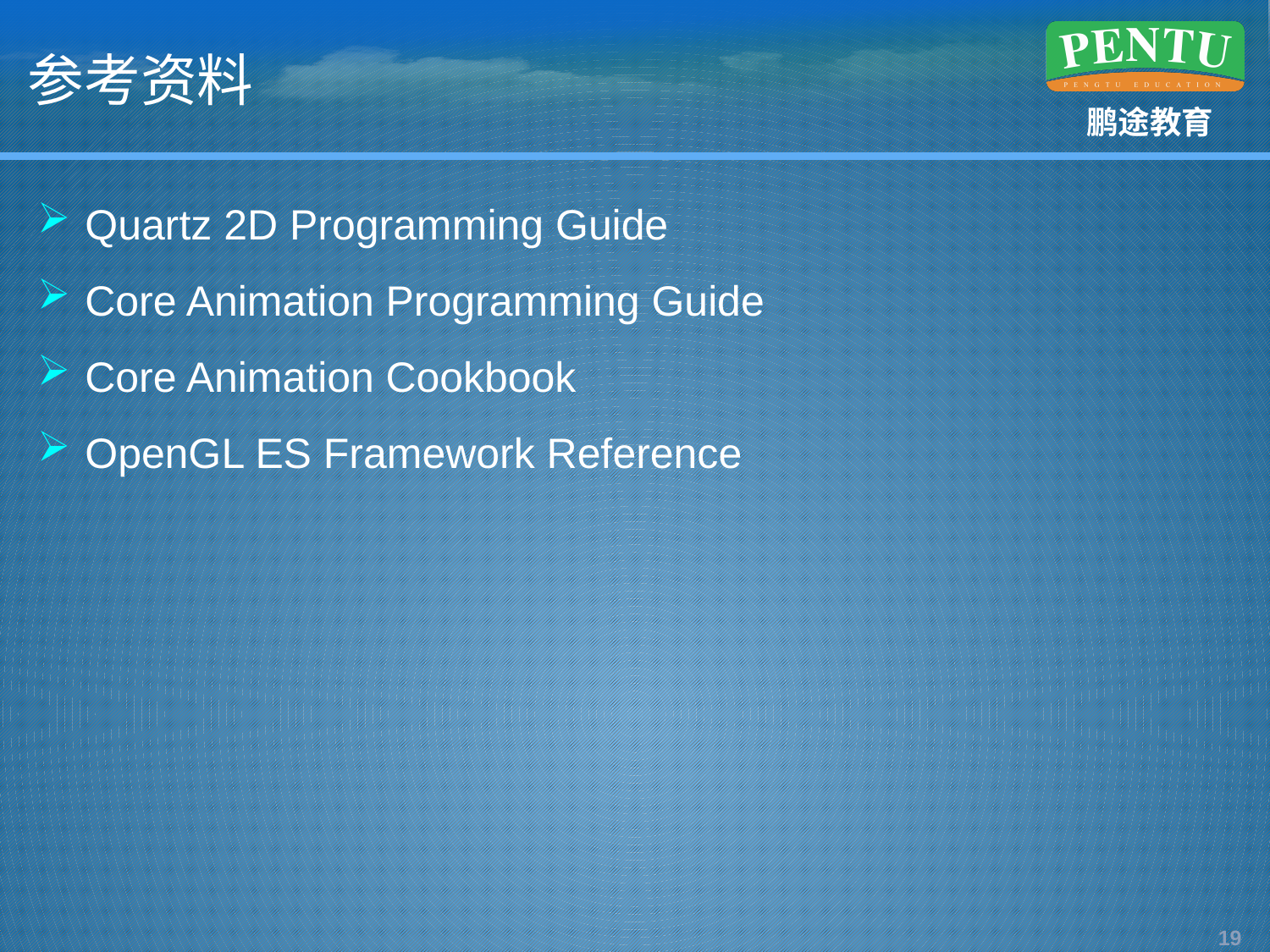

# 参考资料
Quartz 2D Programming Guide
Core Animation Programming Guide
Core Animation Cookbook
OpenGL ES Framework Reference
19